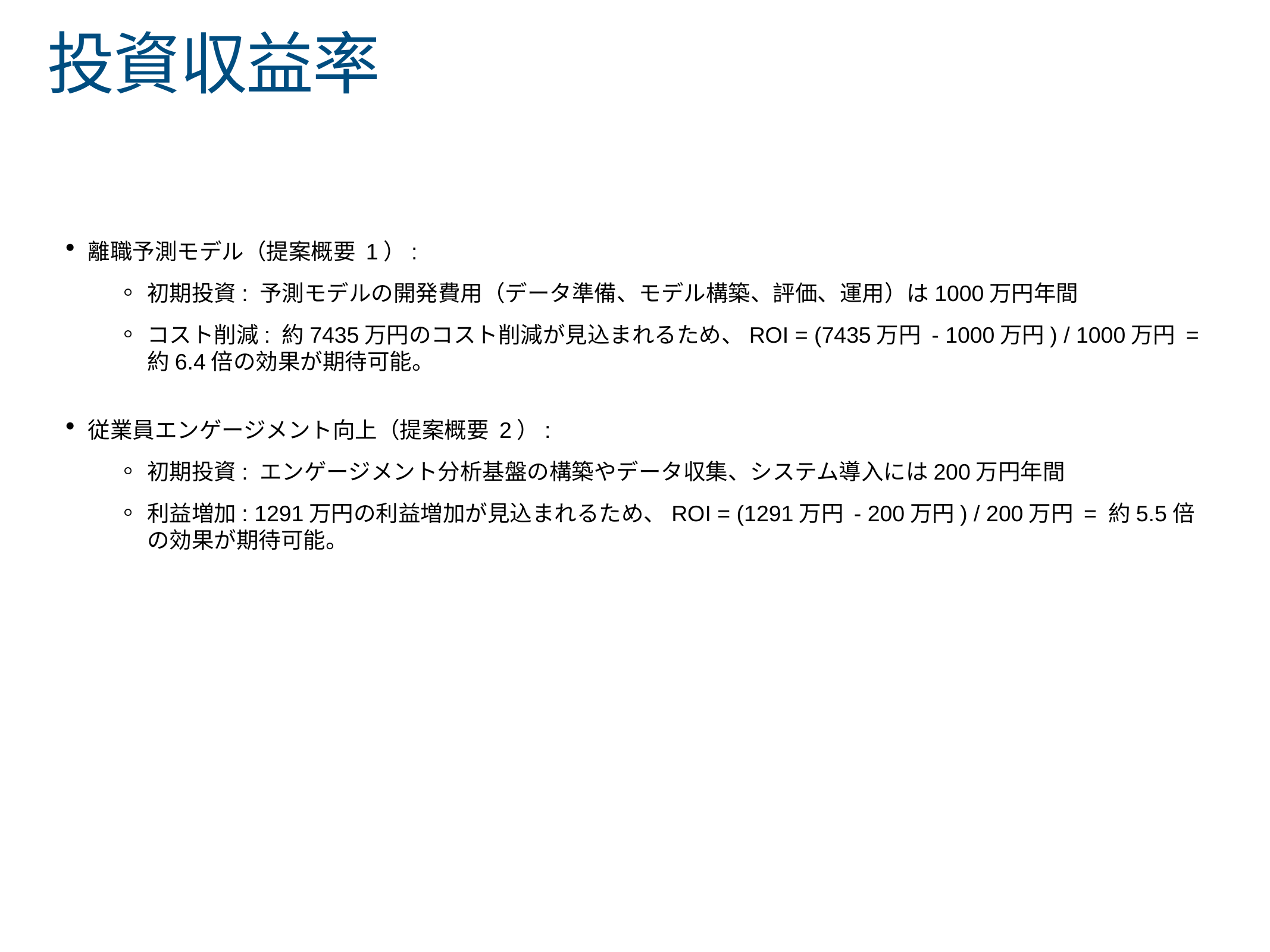

# 投資収益率
離職予測モデル（提案概要 1）:
初期投資: 予測モデルの開発費用（データ準備、モデル構築、評価、運用）は1000万円年間
コスト削減: 約7435万円のコスト削減が見込まれるため、ROI = (7435万円 - 1000万円) / 1000万円 = 約6.4倍の効果が期待可能。

従業員エンゲージメント向上（提案概要 2）:
初期投資: エンゲージメント分析基盤の構築やデータ収集、システム導入には200万円年間
利益増加: 1291万円の利益増加が見込まれるため、ROI = (1291万円 - 200万円) / 200万円 = 約5.5倍の効果が期待可能。